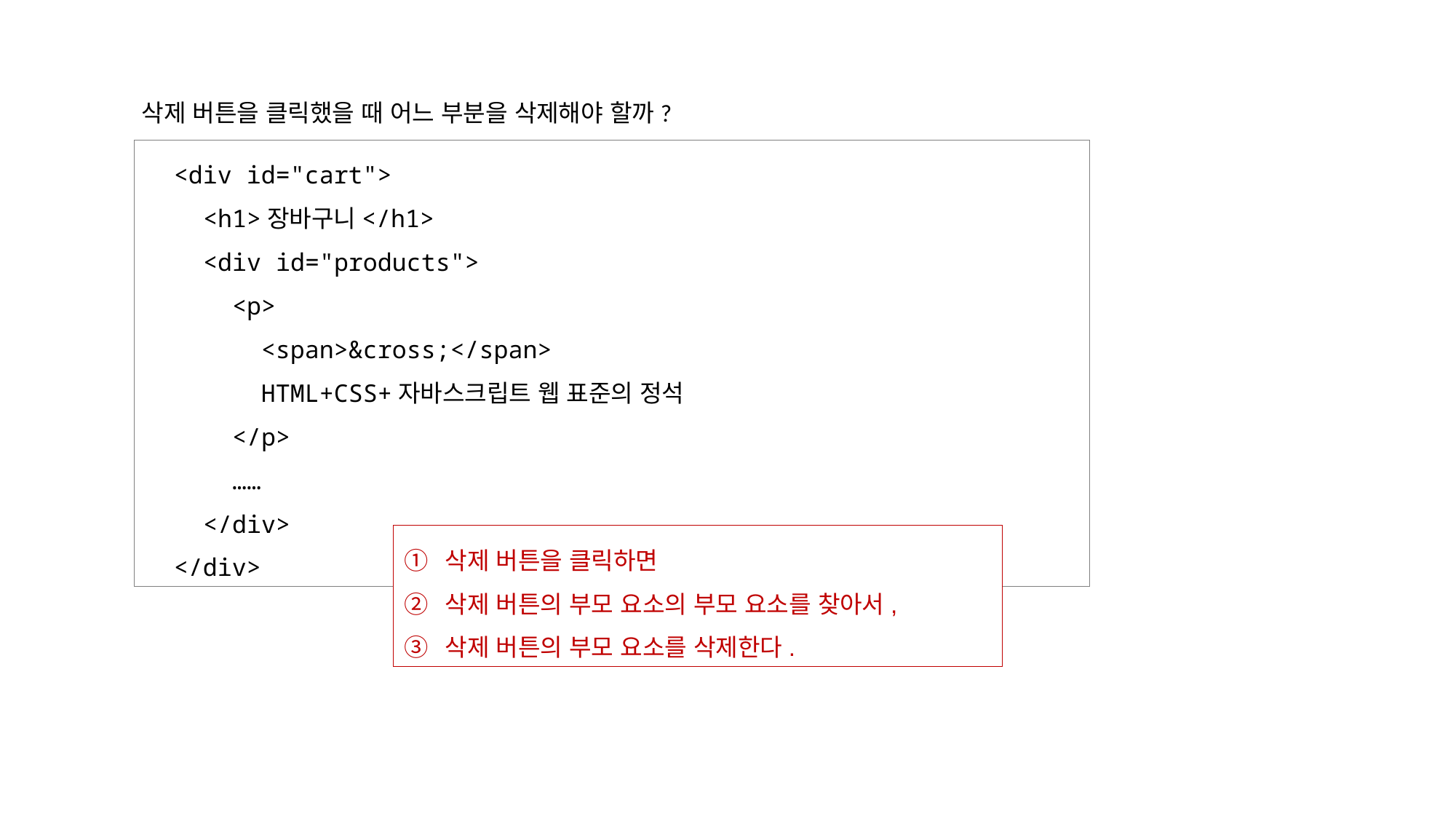

삭제 버튼을 클릭했을 때 어느 부분을 삭제해야 할까?
  <div id="cart">
    <h1>장바구니</h1>
    <div id="products">
      <p>
        <span>&cross;</span>
        HTML+CSS+자바스크립트 웹 표준의 정석
      </p>
      ……
    </div>
  </div>
삭제 버튼을 클릭하면
삭제 버튼의 부모 요소의 부모 요소를 찾아서,
삭제 버튼의 부모 요소를 삭제한다.